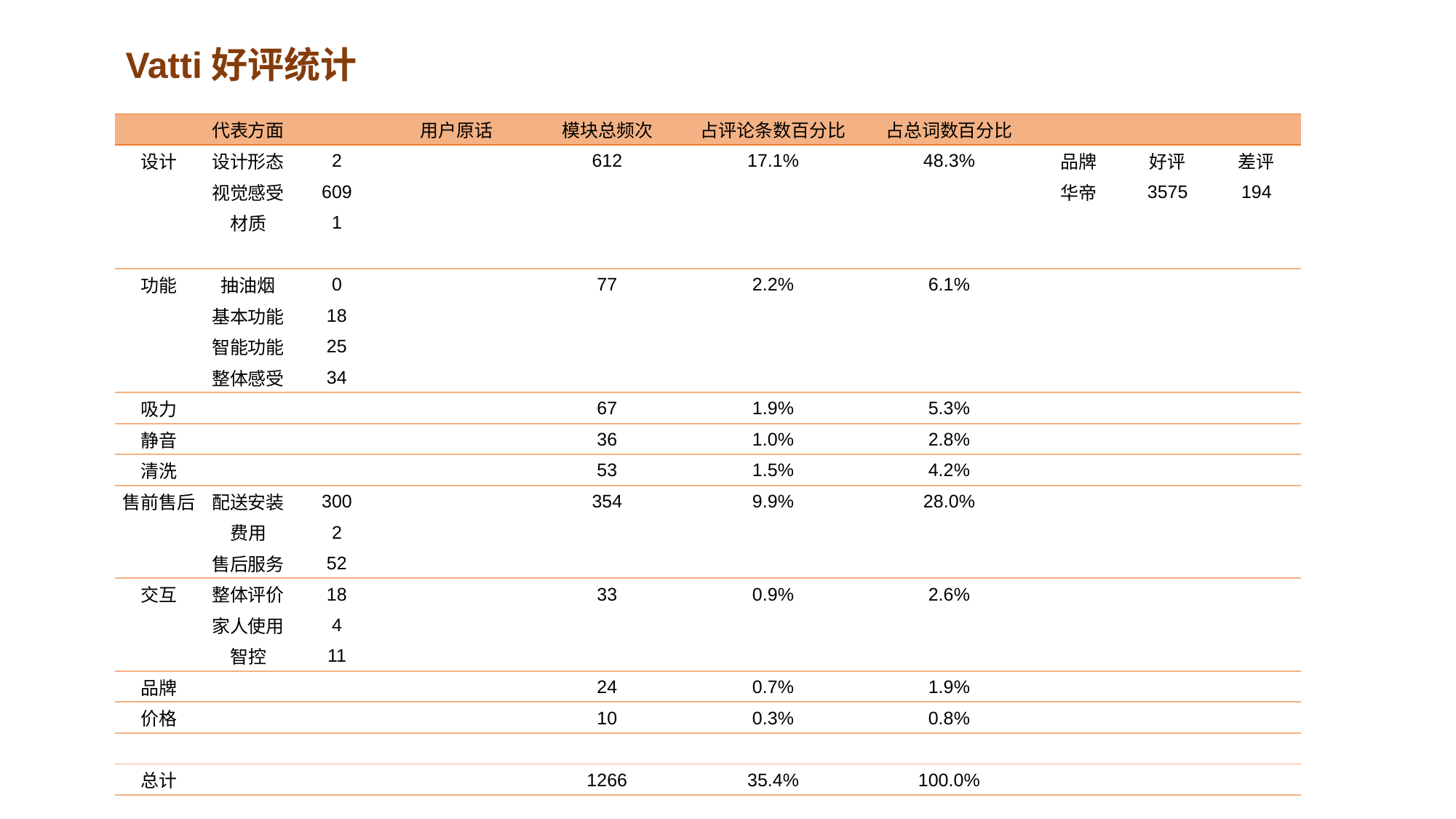

Vatti好评统计
|  | 代表方面 |  | 用户原话 | 模块总频次 | 占评论条数百分比 | 占总词数百分比 |  |  |  |
| --- | --- | --- | --- | --- | --- | --- | --- | --- | --- |
| 设计 | 设计形态 | 2 |  | 612 | 17.1% | 48.3% | 品牌 | 好评 | 差评 |
|  | 视觉感受 | 609 |  |  |  |  | 华帝 | 3575 | 194 |
|  | 材质 | 1 |  |  |  |  |  |  |  |
|  |  |  |  |  |  |  |  |  |  |
| 功能 | 抽油烟 | 0 |  | 77 | 2.2% | 6.1% |  |  |  |
|  | 基本功能 | 18 |  |  |  |  |  |  |  |
|  | 智能功能 | 25 |  |  |  |  |  |  |  |
|  | 整体感受 | 34 |  |  |  |  |  |  |  |
| 吸力 |  |  |  | 67 | 1.9% | 5.3% |  |  |  |
| 静音 |  |  |  | 36 | 1.0% | 2.8% |  |  |  |
| 清洗 |  |  |  | 53 | 1.5% | 4.2% |  |  |  |
| 售前售后 | 配送安装 | 300 |  | 354 | 9.9% | 28.0% |  |  |  |
|  | 费用 | 2 |  |  |  |  |  |  |  |
|  | 售后服务 | 52 |  |  |  |  |  |  |  |
| 交互 | 整体评价 | 18 |  | 33 | 0.9% | 2.6% |  |  |  |
|  | 家人使用 | 4 |  |  |  |  |  |  |  |
|  | 智控 | 11 |  |  |  |  |  |  |  |
| 品牌 |  |  |  | 24 | 0.7% | 1.9% |  |  |  |
| 价格 |  |  |  | 10 | 0.3% | 0.8% |  |  |  |
|  |  |  |  |  |  |  |  |  |  |
| 总计 |  |  |  | 1266 | 35.4% | 100.0% |  |  |  |